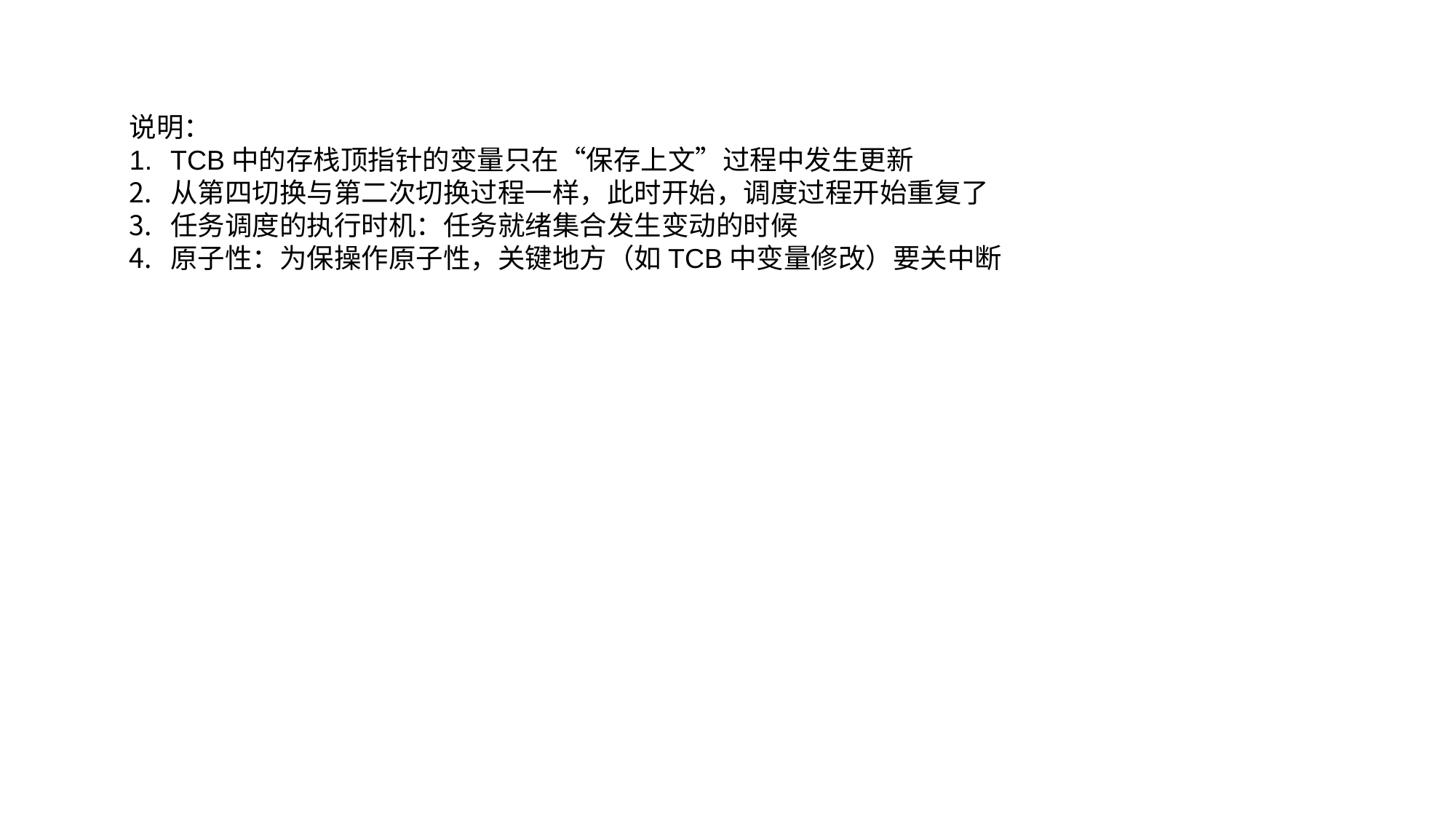

说明：
TCB中的存栈顶指针的变量只在“保存上文”过程中发生更新
从第四切换与第二次切换过程一样，此时开始，调度过程开始重复了
任务调度的执行时机：任务就绪集合发生变动的时候
原子性：为保操作原子性，关键地方（如TCB中变量修改）要关中断